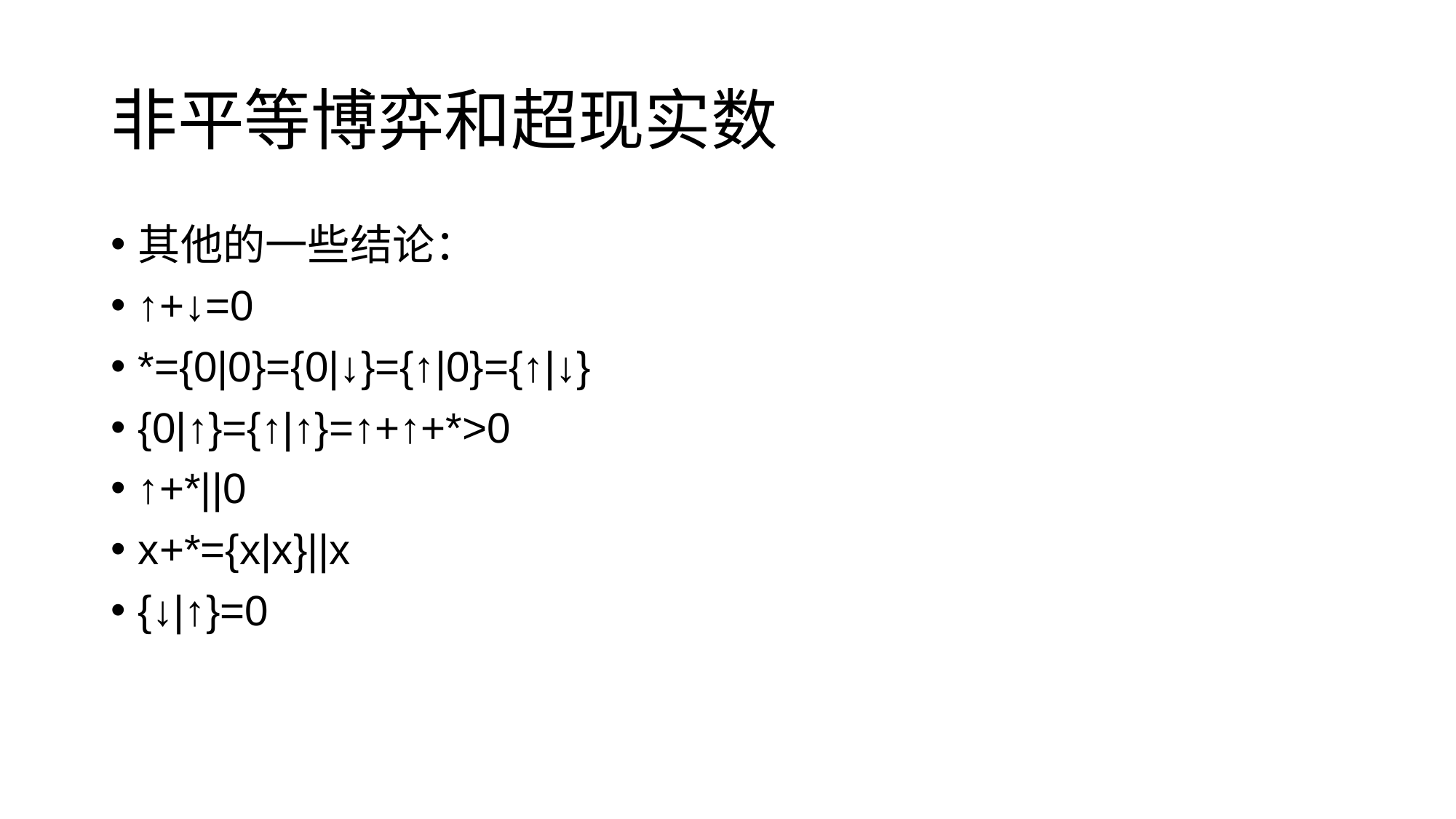

# 非平等博弈和超现实数
其他的一些结论：
↑+↓=0
*={0|0}={0|↓}={↑|0}={↑|↓}
{0|↑}={↑|↑}=↑+↑+*>0
↑+*||0
x+*={x|x}||x
{↓|↑}=0